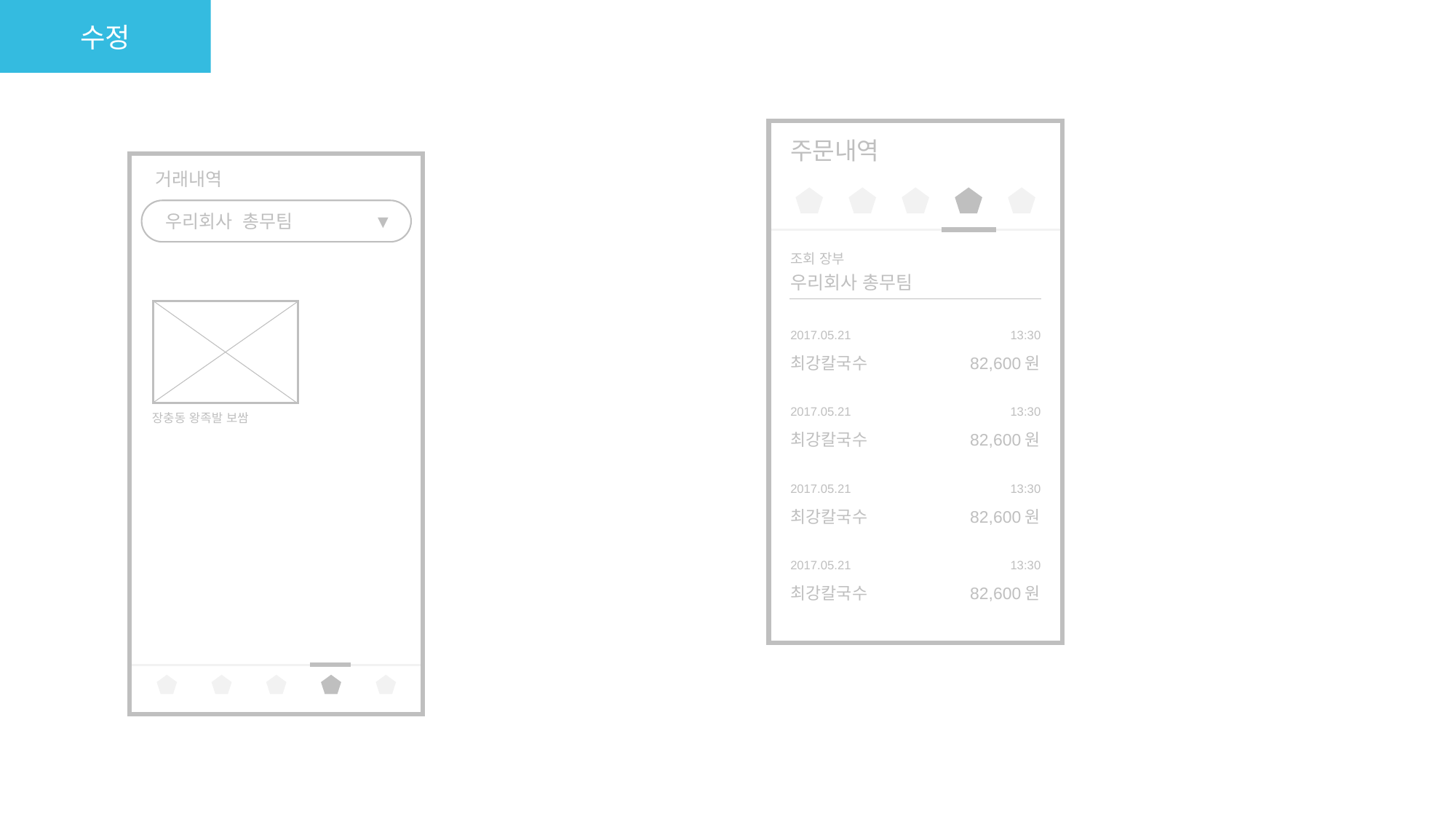

수정
ㅍ
주문내역

거래내역

우리회사  총무팀
▼
조회 장부
우리회사 총무팀

2017.05.21
13:30
최강칼국수
82,600원
2017.05.21
13:30
최강칼국수
82,600원
장충동 왕족발 보쌈
2017.05.21
13:30
최강칼국수
82,600원
2017.05.21
13:30
최강칼국수
82,600원